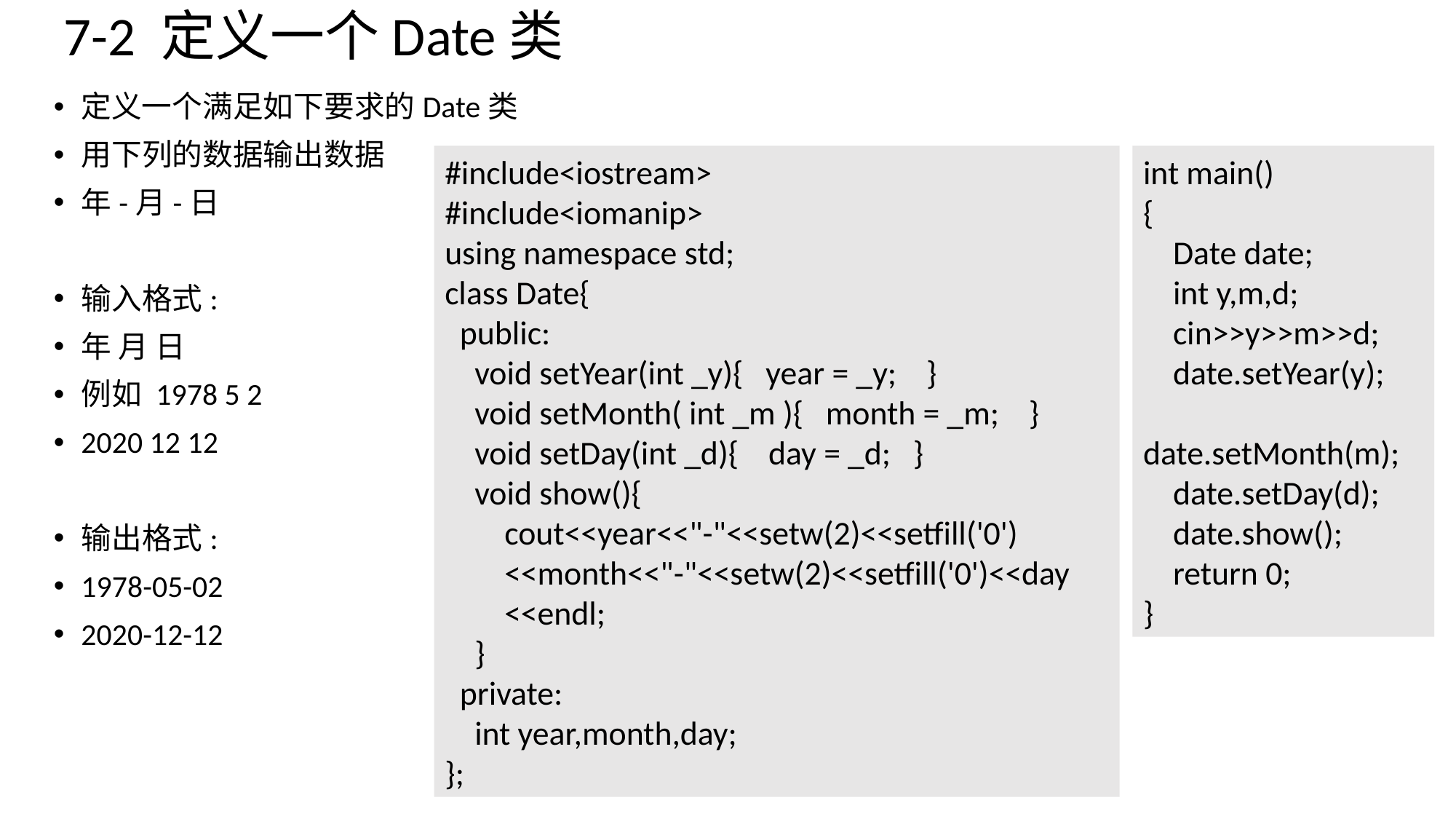

# 7-2 定义一个Date类
定义一个满足如下要求的Date类
用下列的数据输出数据
年-月-日

输入格式:
年 月 日
例如 1978 5 2
2020 12 12

输出格式:
1978-05-02
2020-12-12
#include<iostream>
#include<iomanip>
using namespace std;
class Date{
  public:
    void setYear(int _y){   year = _y;    }
    void setMonth( int _m ){   month = _m;    }
    void setDay(int _d){    day = _d;   }
    void show(){
        cout<<year<<"-"<<setw(2)<<setfill('0')
        <<month<<"-"<<setw(2)<<setfill('0')<<day
        <<endl;
    }
  private:
    int year,month,day;
};
int main()
{
    Date date;
    int y,m,d;
    cin>>y>>m>>d;
    date.setYear(y);
    date.setMonth(m);
    date.setDay(d);
    date.show();
    return 0;
}